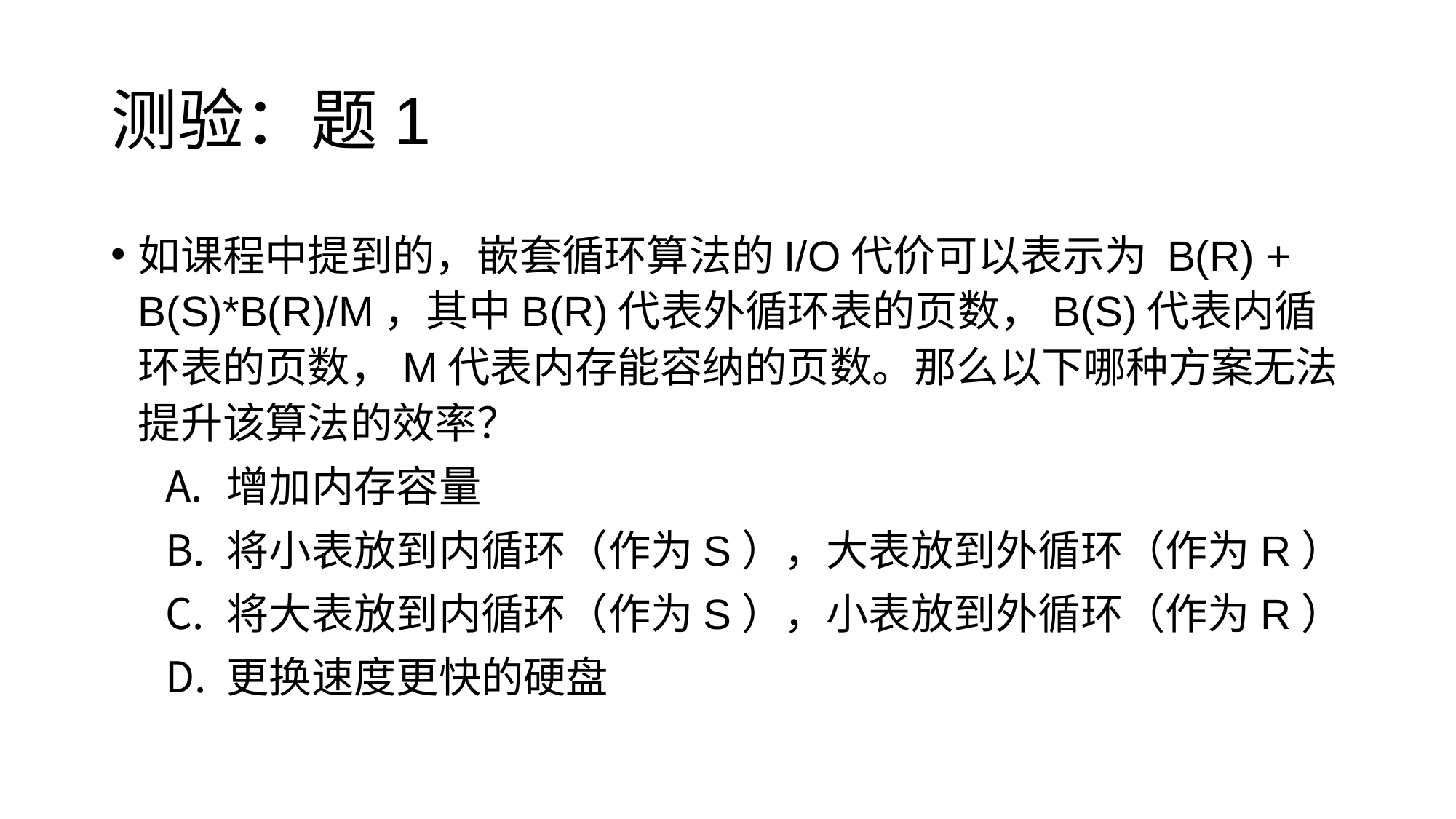

# 测验：题1
如课程中提到的，嵌套循环算法的I/O代价可以表示为 B(R) + B(S)*B(R)/M，其中B(R)代表外循环表的页数，B(S)代表内循环表的页数，M代表内存能容纳的页数。那么以下哪种方案无法提升该算法的效率？
增加内存容量
将小表放到内循环（作为S），大表放到外循环（作为R）
将大表放到内循环（作为S），小表放到外循环（作为R）
更换速度更快的硬盘